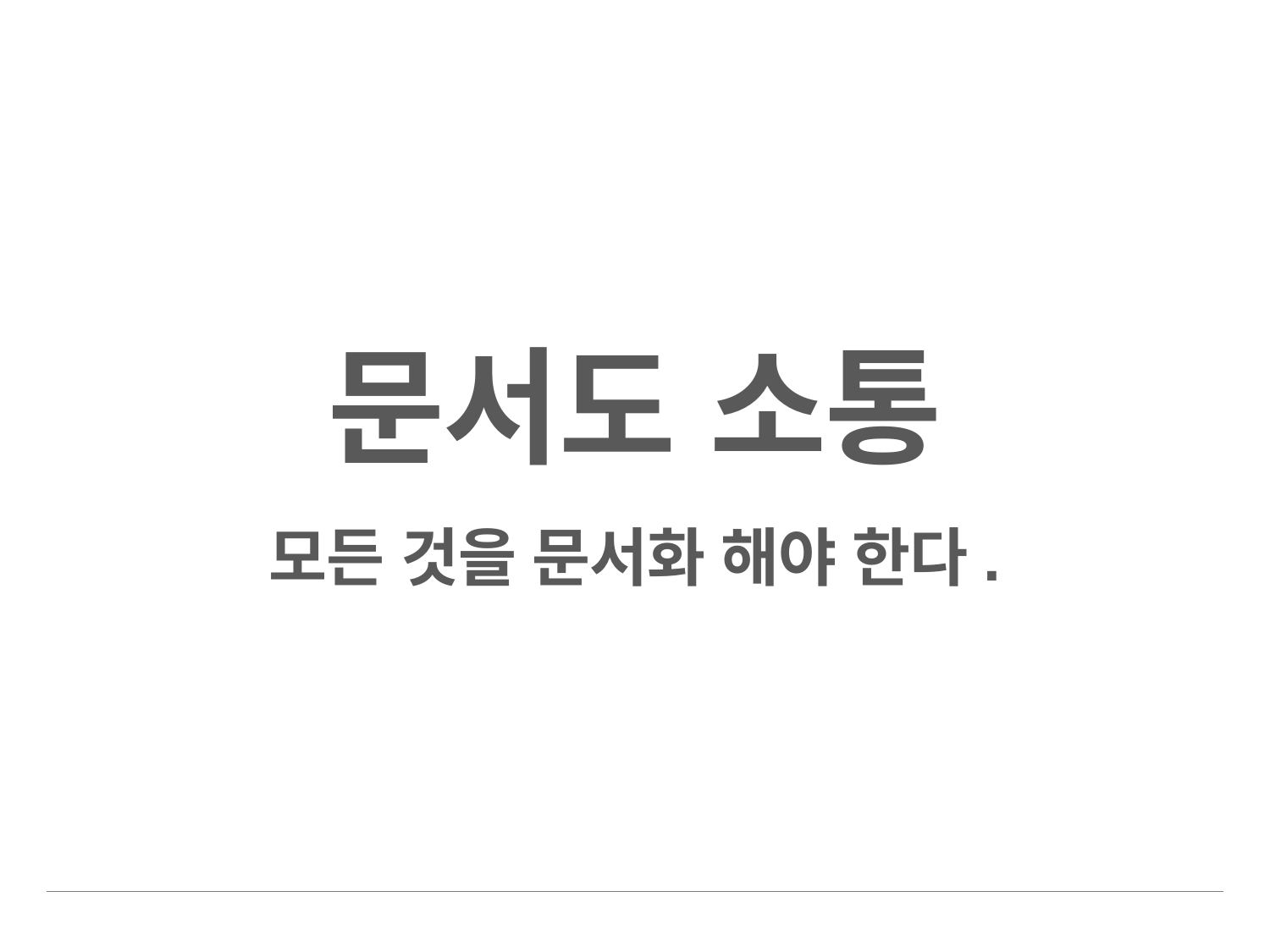

# 문서도 소통 모든 것을 문서화 해야 한다.